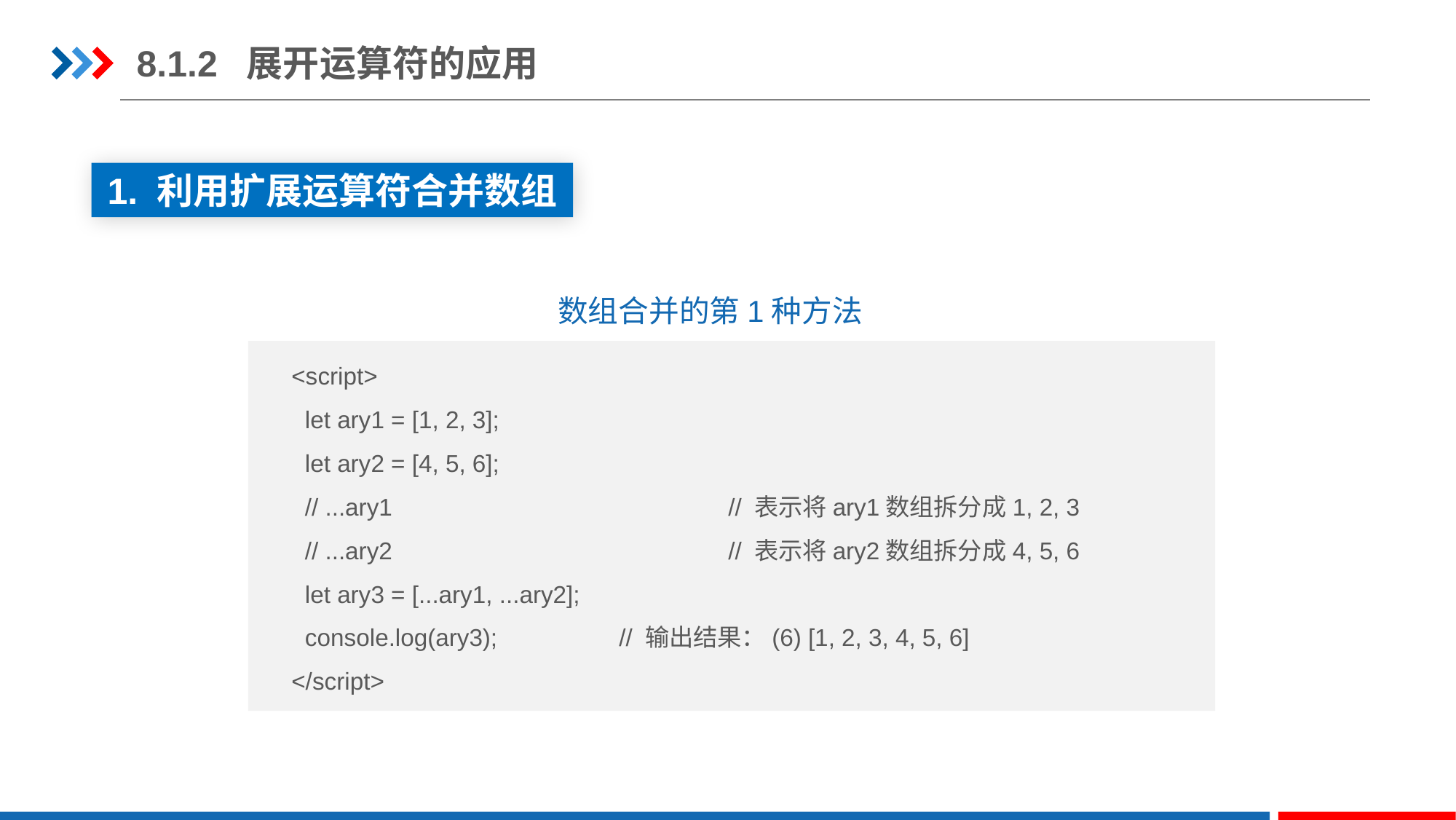

8.1.2  展开运算符的应用
1. 利用扩展运算符合并数组
数组合并的第1种方法

<script>
  let ary1 = [1, 2, 3];
  let ary2 = [4, 5, 6];
  // ...ary1  			// 表示将ary1数组拆分成1, 2, 3
  // ...ary2  			// 表示将ary2数组拆分成4, 5, 6
  let ary3 = [...ary1, ...ary2];
  console.log(ary3);		// 输出结果：(6) [1, 2, 3, 4, 5, 6]
</script>